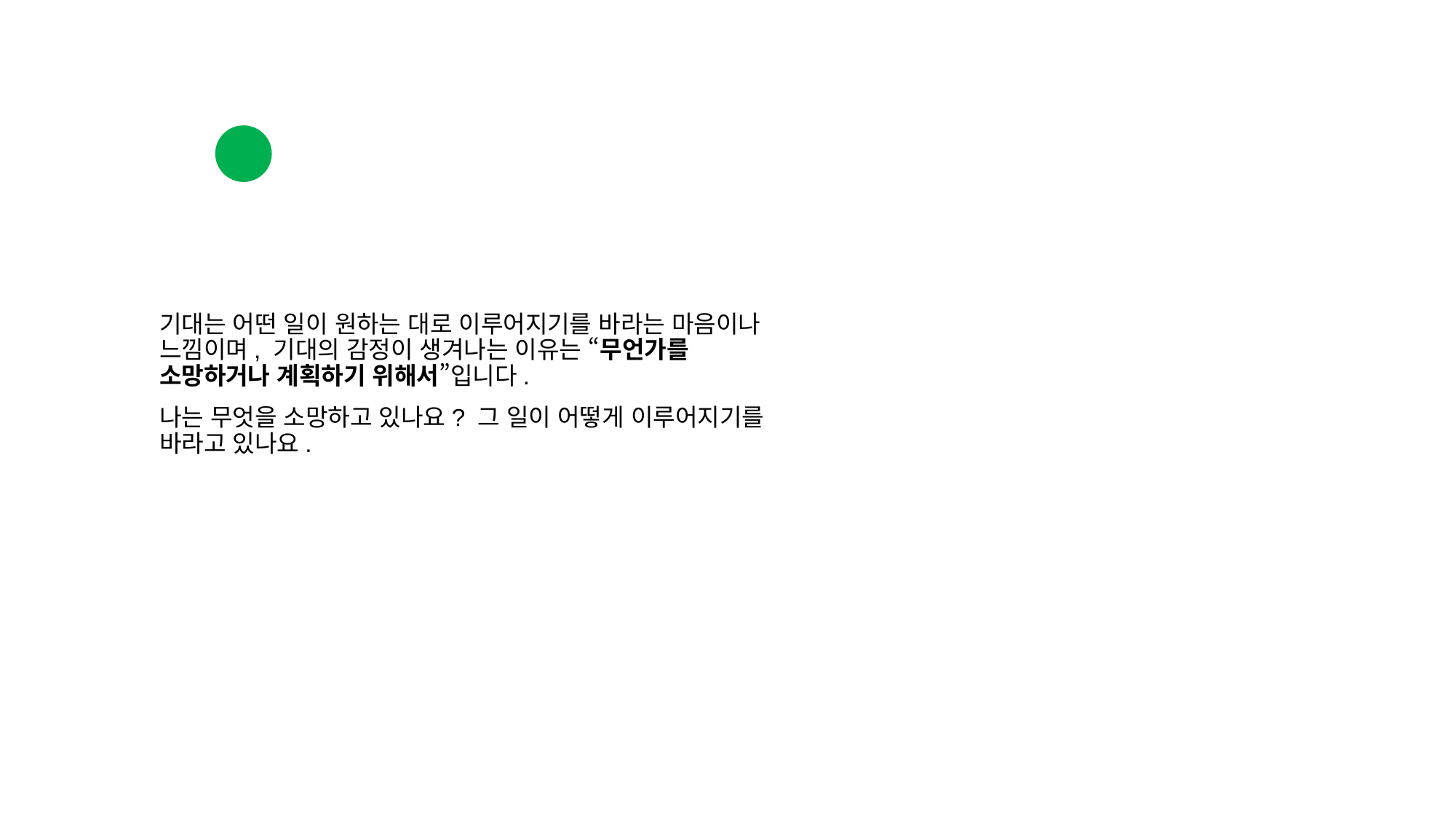

기대는 어떤 일이 원하는 대로 이루어지기를 바라는 마음이나 느낌이며, 기대의 감정이 생겨나는 이유는 “무언가를 소망하거나 계획하기 위해서”입니다.
나는 무엇을 소망하고 있나요? 그 일이 어떻게 이루어지기를 바라고 있나요.